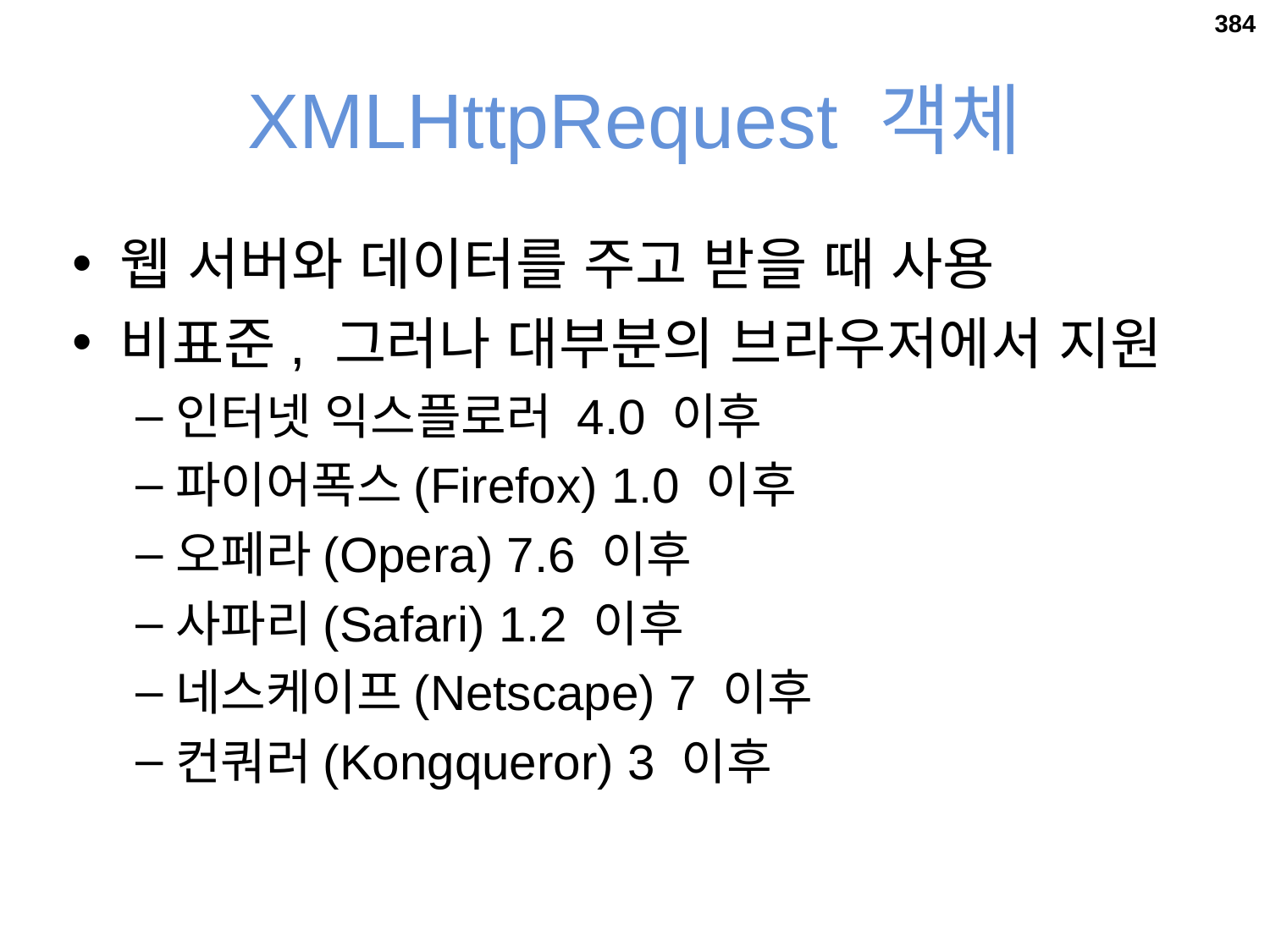

384
# XMLHttpRequest 객체
웹 서버와 데이터를 주고 받을 때 사용
비표준, 그러나 대부분의 브라우저에서 지원
인터넷 익스플로러 4.0 이후
파이어폭스(Firefox) 1.0 이후
오페라(Opera) 7.6 이후
사파리(Safari) 1.2 이후
네스케이프(Netscape) 7 이후
컨쿼러(Kongqueror) 3 이후